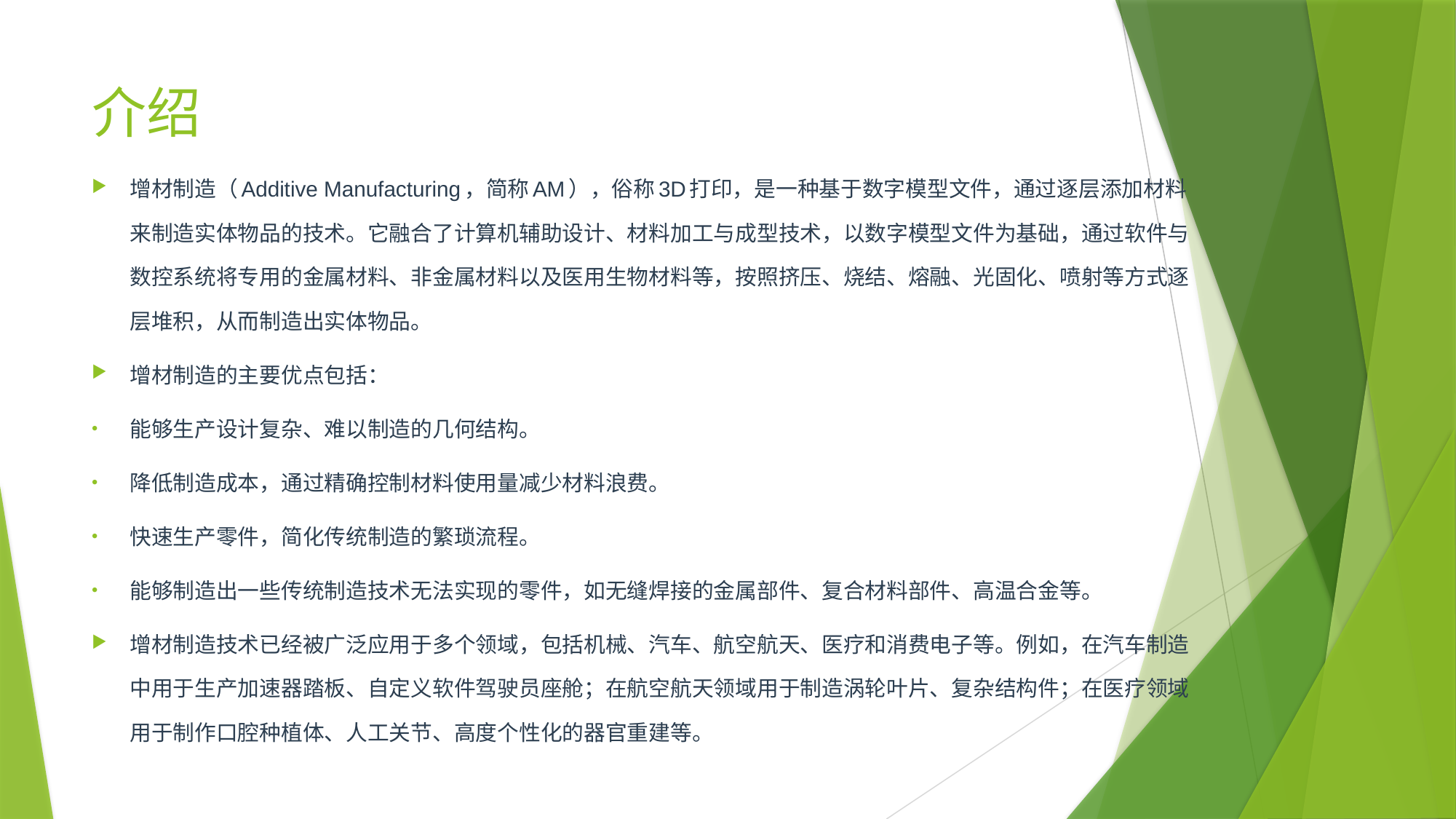

# 介绍
增材制造（Additive Manufacturing，简称AM），俗称3D打印，是一种基于数字模型文件，通过逐层添加材料来制造实体物品的技术。它融合了计算机辅助设计、材料加工与成型技术，以数字模型文件为基础，通过软件与数控系统将专用的金属材料、非金属材料以及医用生物材料等，按照挤压、烧结、熔融、光固化、喷射等方式逐层堆积，从而制造出实体物品。
增材制造的主要优点包括：
能够生产设计复杂、难以制造的几何结构。
降低制造成本，通过精确控制材料使用量减少材料浪费。
快速生产零件，简化传统制造的繁琐流程。
能够制造出一些传统制造技术无法实现的零件，如无缝焊接的金属部件、复合材料部件、高温合金等。
增材制造技术已经被广泛应用于多个领域，包括机械、汽车、航空航天、医疗和消费电子等。例如，在汽车制造中用于生产加速器踏板、自定义软件驾驶员座舱；在航空航天领域用于制造涡轮叶片、复杂结构件；在医疗领域用于制作口腔种植体、人工关节、高度个性化的器官重建等。